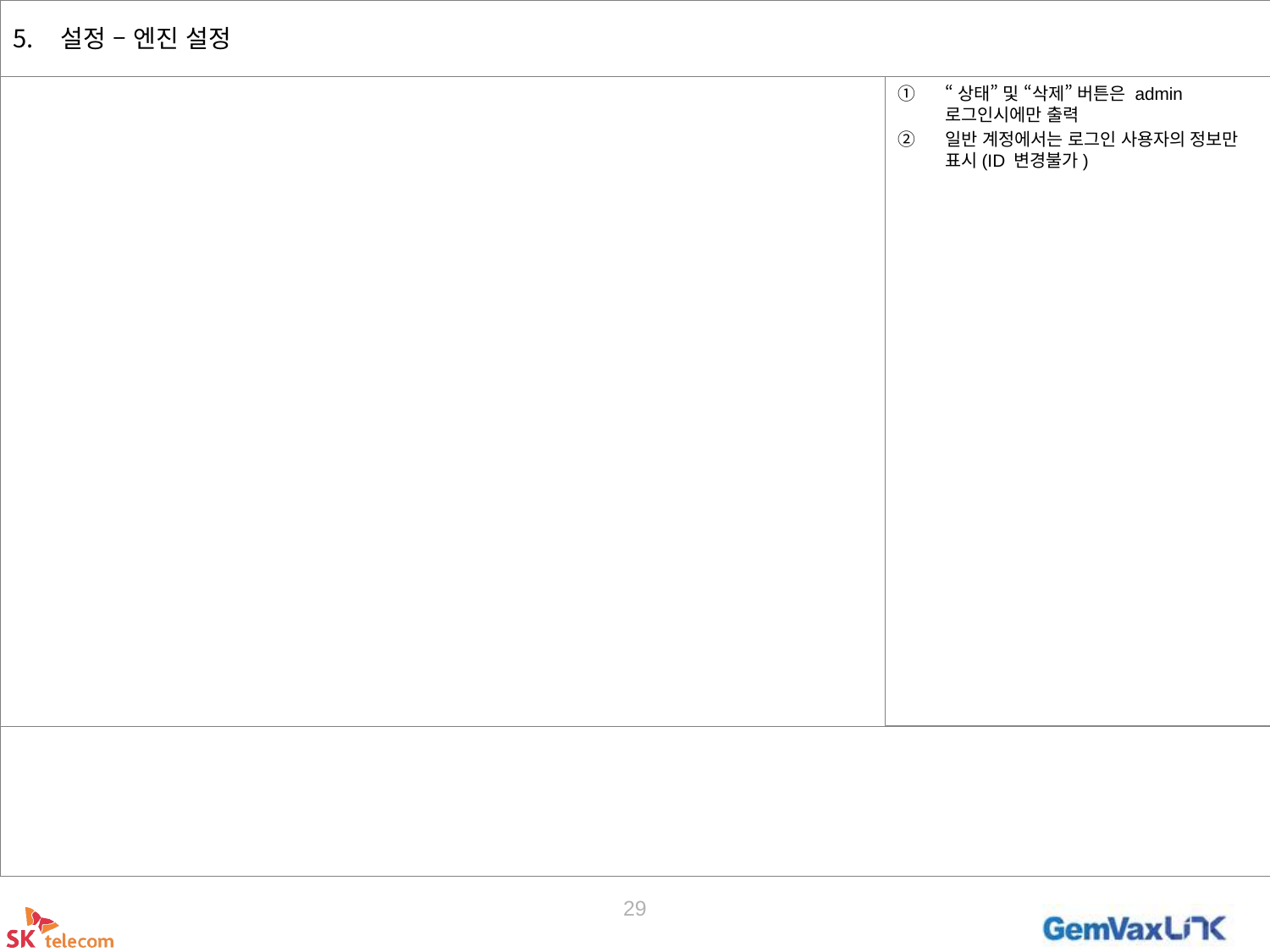

# 설정 – 엔진 설정
“상태” 및 “삭제” 버튼은 admin 로그인시에만 출력
일반 계정에서는 로그인 사용자의 정보만 표시(ID 변경불가)
시스템 관리     작업관리       모니터링       조회         설정

29